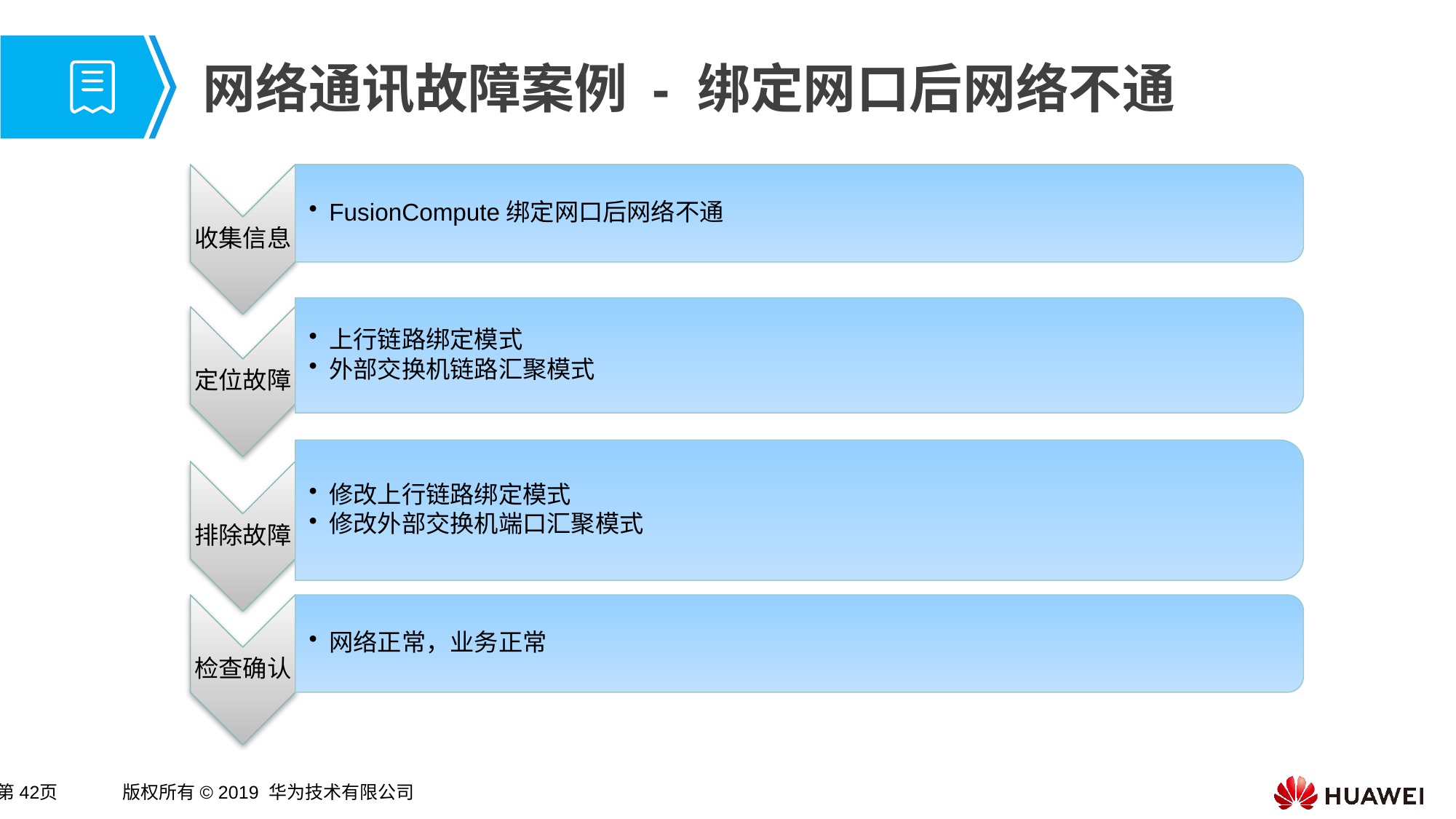

# 网络通讯故障案例 - 绑定网口后网络不通
收集信息
FusionCompute绑定网口后网络不通
定位故障
上行链路绑定模式
外部交换机链路汇聚模式
排除故障
修改上行链路绑定模式
修改外部交换机端口汇聚模式
检查确认
网络正常，业务正常